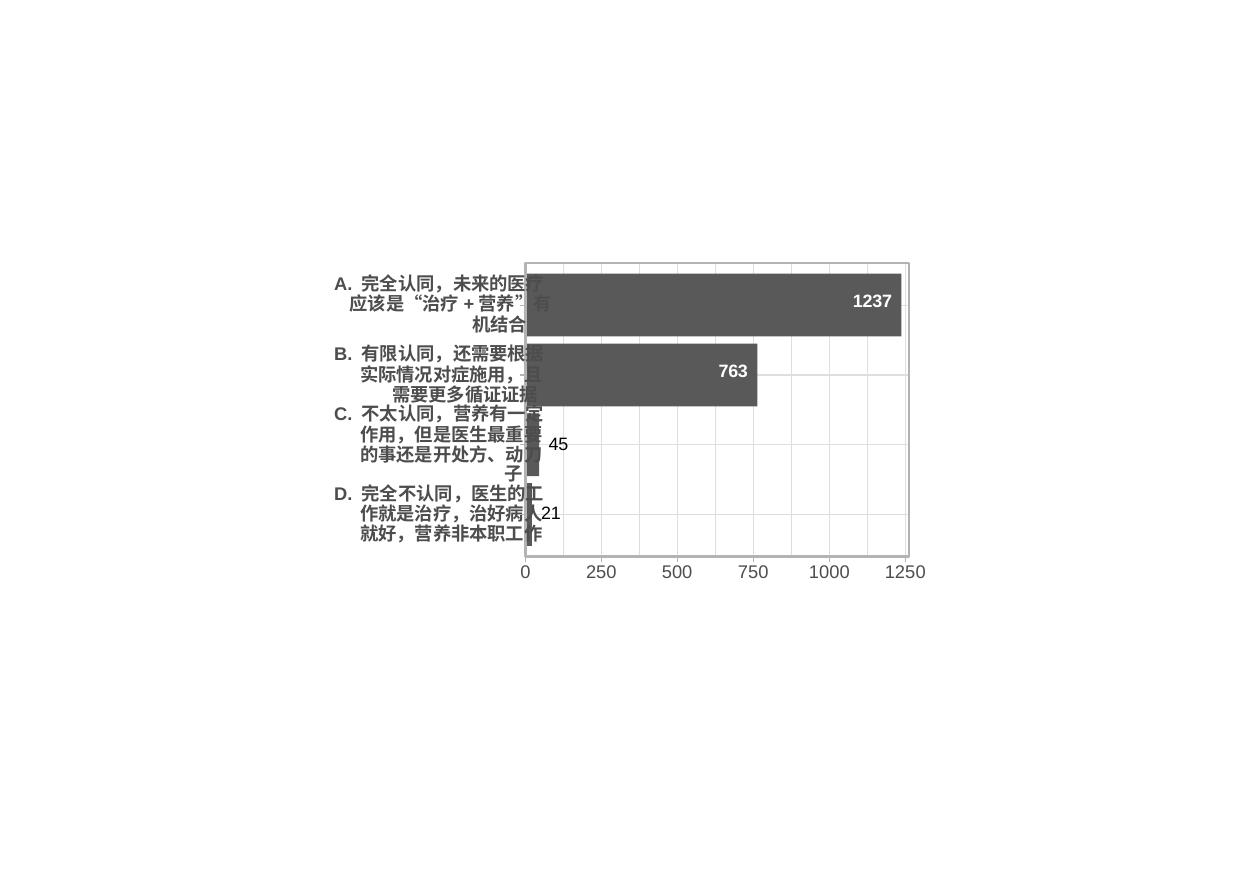

A. 完全认同，未来的医疗
1237
    应该是“治疗+营养”有

    机结合

B. 有限认同，还需要根据
763
    实际情况对症施用，且

    需要更多循证证据
C. 不太认同，营养有一定

    作用，但是医生最重要
45

    的事还是开处方、动刀
    子

D. 完全不认同，医生的工
21
    作就是治疗，治好病人

    就好，营养非本职工作

0
250
500
750
1000
1250